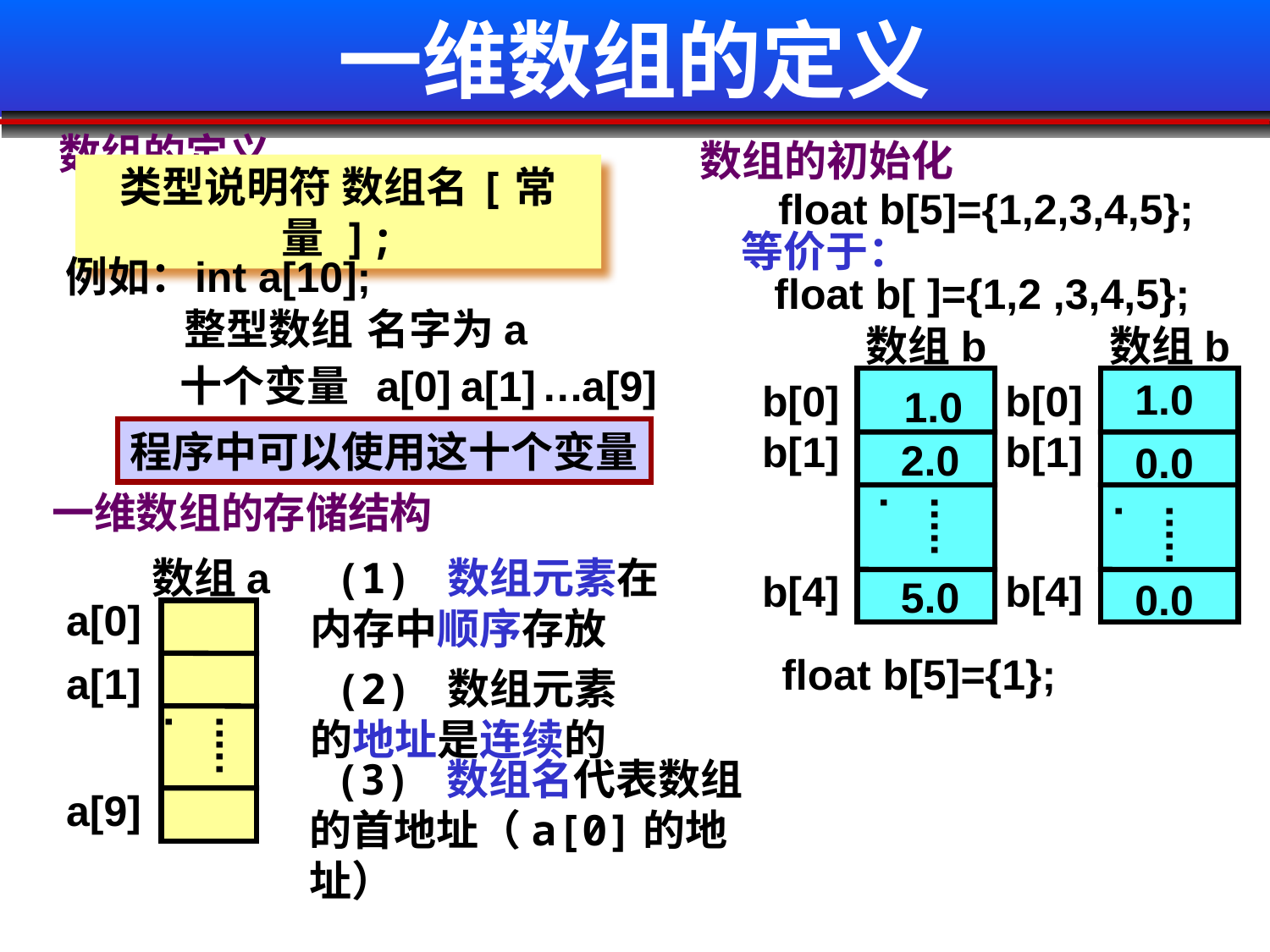

# 一维数组的定义

 数组的定义
 数组的初始化
float b[5]={1,2,3,4,5};
类型说明符 数组名[常量 ];
等价于：
int a[10];
例如：
float b[ ]={1,2 ,3,4,5};
整型数组
名字为a
数组b
数组b
b[0]

b[1]

b[4]

十个变量
a[0]
a[1]
…
a[9]
1.0
b[0]

1.0
程序中可以使用这十个变量
b[1]
2.0
0.0

......
 一维数组的存储结构
......
数组a
 (1) 数组元素在内存中顺序存放
b[4]
5.0
0.0

a[0]

float b[5]={1};
a[1]

 (2) 数组元素的地址是连续的
......

 (3) 数组名代表数组的首地址（a[0]的地址）
a[9]